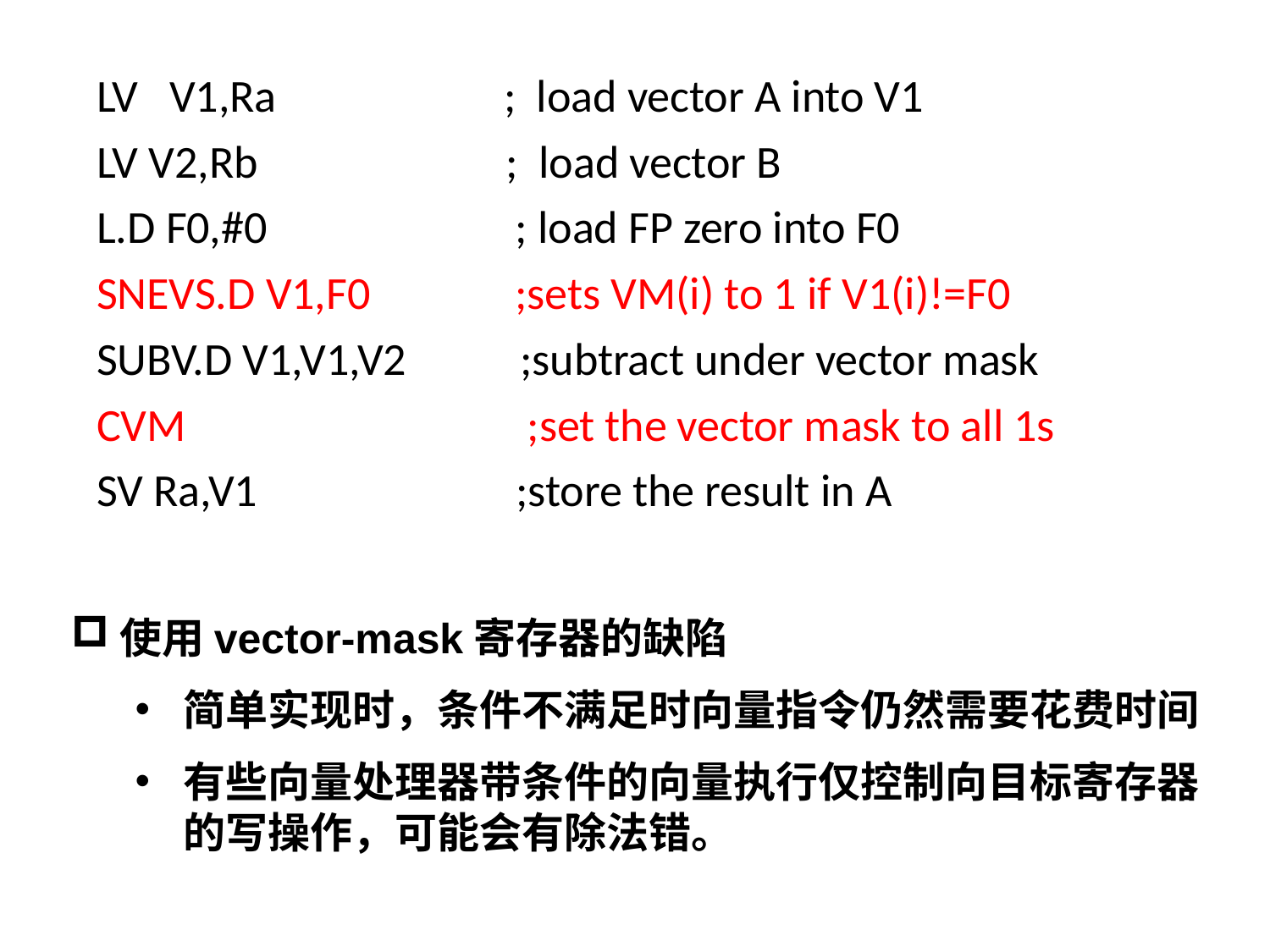

LV   V1,Ra                      ;  load vector A into V1
LV V2,Rb                        ;  load vector B
L.D F0,#0                        ; load FP zero into F0
SNEVS.D V1,F0              ;sets VM(i) to 1 if V1(i)!=F0
SUBV.D V1,V1,V2           ;subtract under vector mask
CVM                                 ;set the vector mask to all 1s
SV Ra,V1                         ;store the result in A

使用vector-mask寄存器的缺陷
简单实现时，条件不满足时向量指令仍然需要花费时间
有些向量处理器带条件的向量执行仅控制向目标寄存器的写操作，可能会有除法错。